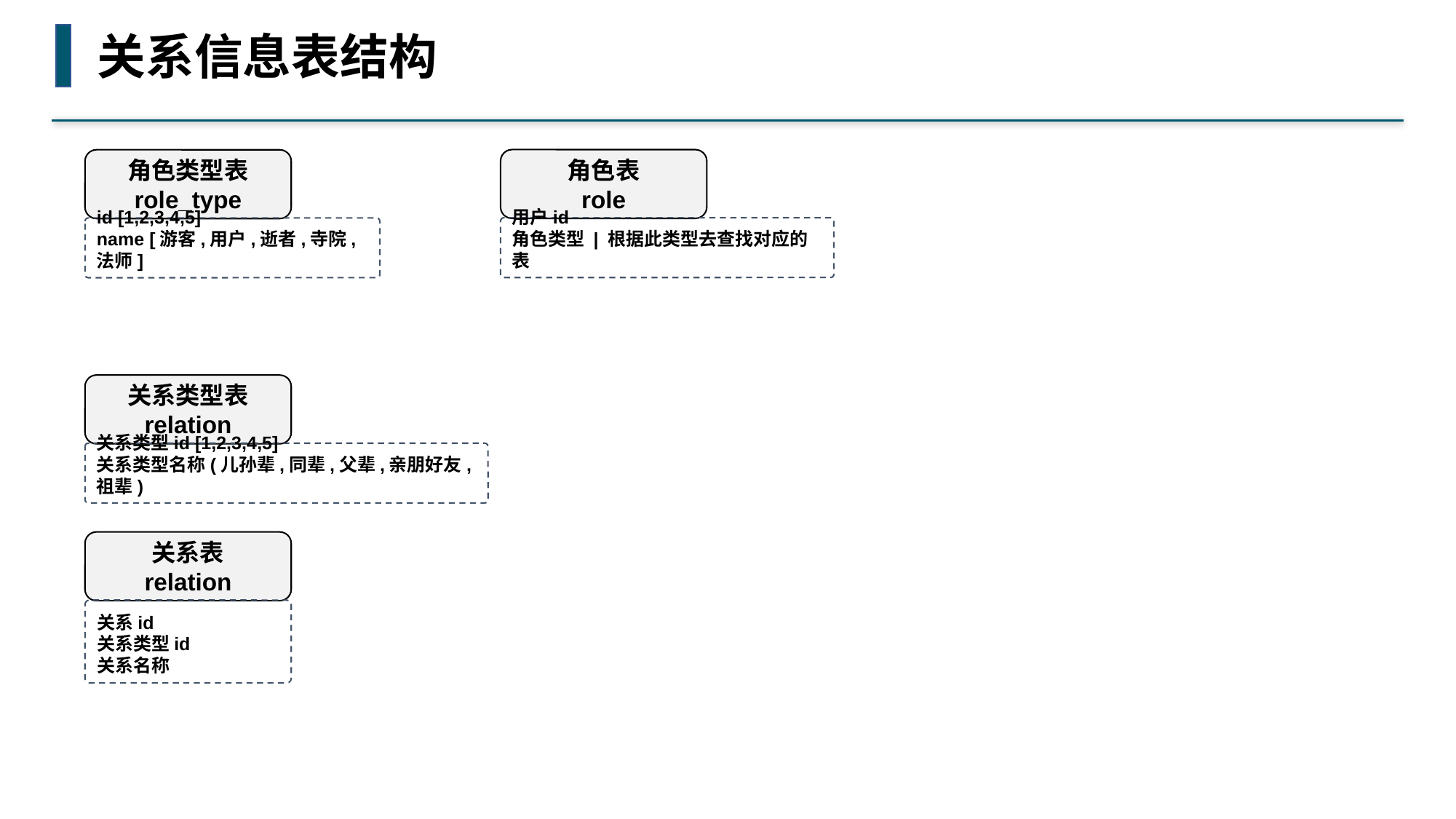

关系信息表结构

角色表
role
角色类型表
role_type
用户id
角色类型 | 根据此类型去查找对应的表
id [1,2,3,4,5]
name [游客,用户,逝者,寺院,法师]
关系类型表
relation
关系类型id [1,2,3,4,5]
关系类型名称(儿孙辈,同辈,父辈,亲朋好友,祖辈)
关系表
relation
关系id
关系类型id
关系名称